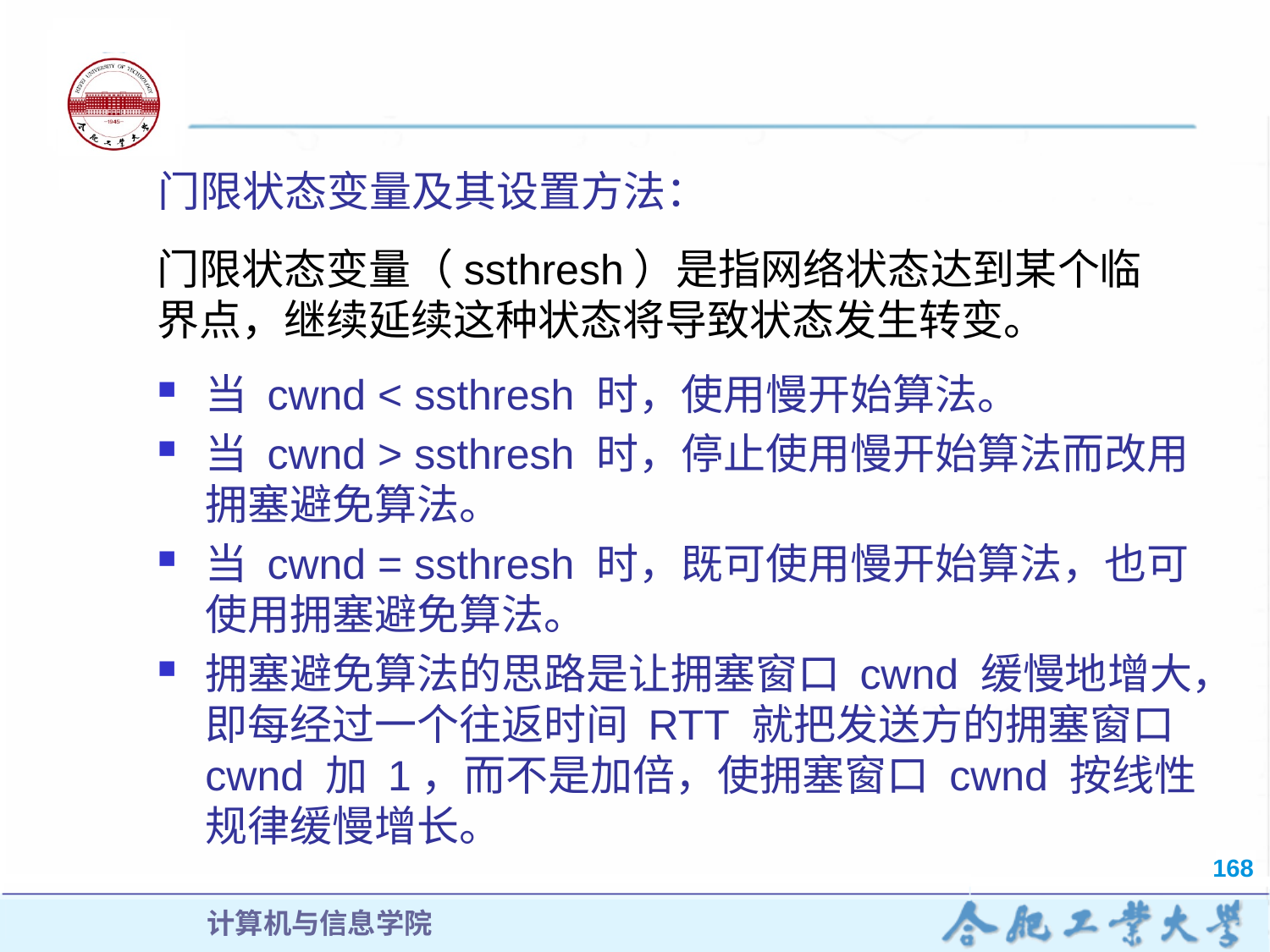

门限状态变量及其设置方法：
门限状态变量（ssthresh）是指网络状态达到某个临界点，继续延续这种状态将导致状态发生转变。
当 cwnd < ssthresh 时，使用慢开始算法。
当 cwnd > ssthresh 时，停止使用慢开始算法而改用拥塞避免算法。
当 cwnd = ssthresh 时，既可使用慢开始算法，也可使用拥塞避免算法。
拥塞避免算法的思路是让拥塞窗口 cwnd 缓慢地增大，即每经过一个往返时间 RTT 就把发送方的拥塞窗口 cwnd 加 1，而不是加倍，使拥塞窗口 cwnd 按线性规律缓慢增长。